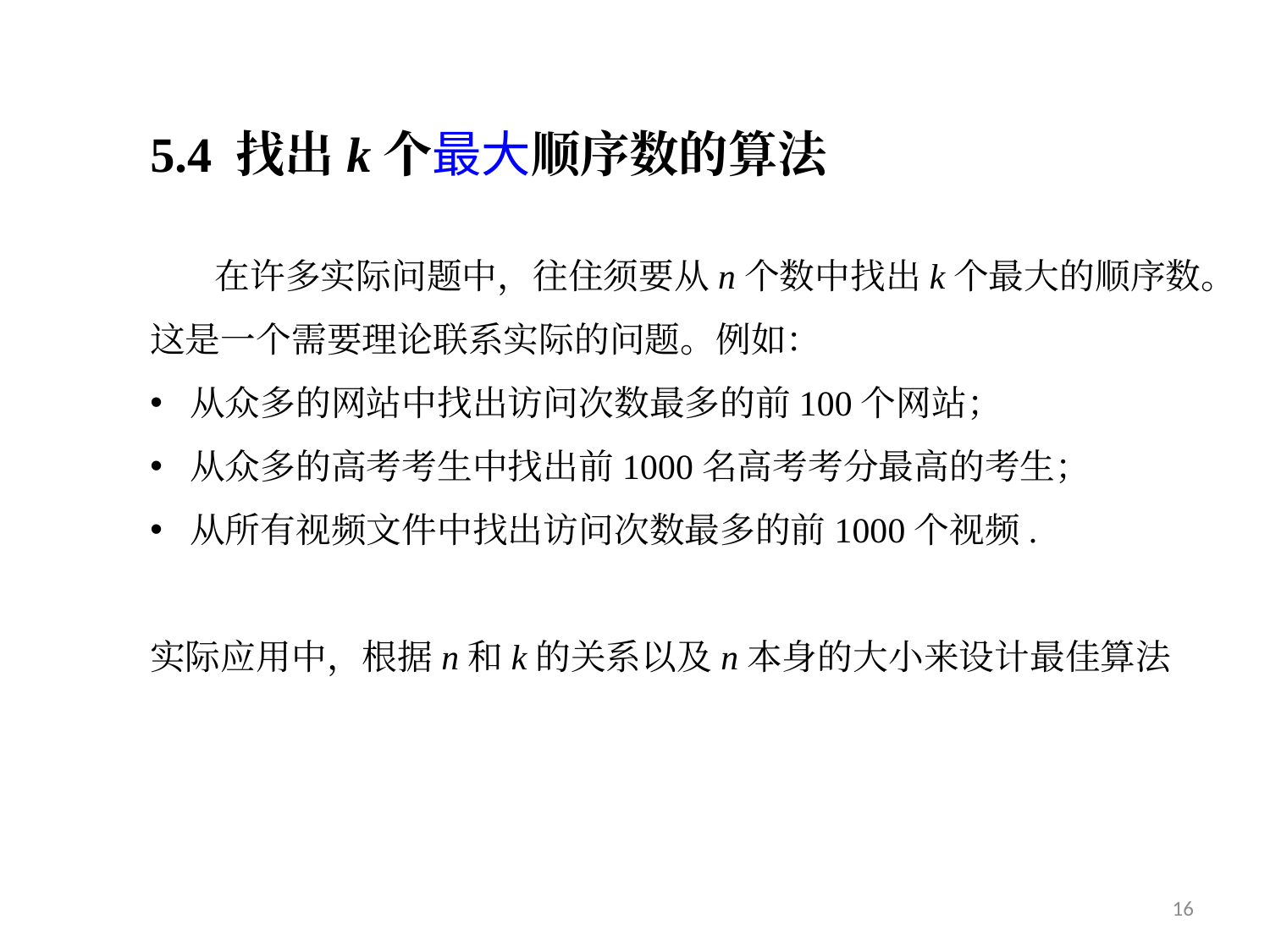

5.4 找出k个最大顺序数的算法

在许多实际问题中，往住须要从n个数中找出k个最大的顺序数。这是一个需要理论联系实际的问题。例如：
从众多的网站中找出访问次数最多的前100个网站；
从众多的高考考生中找出前1000名高考考分最高的考生；
从所有视频文件中找出访问次数最多的前1000个视频.

实际应用中，根据n和k的关系以及n本身的大小来设计最佳算法
16